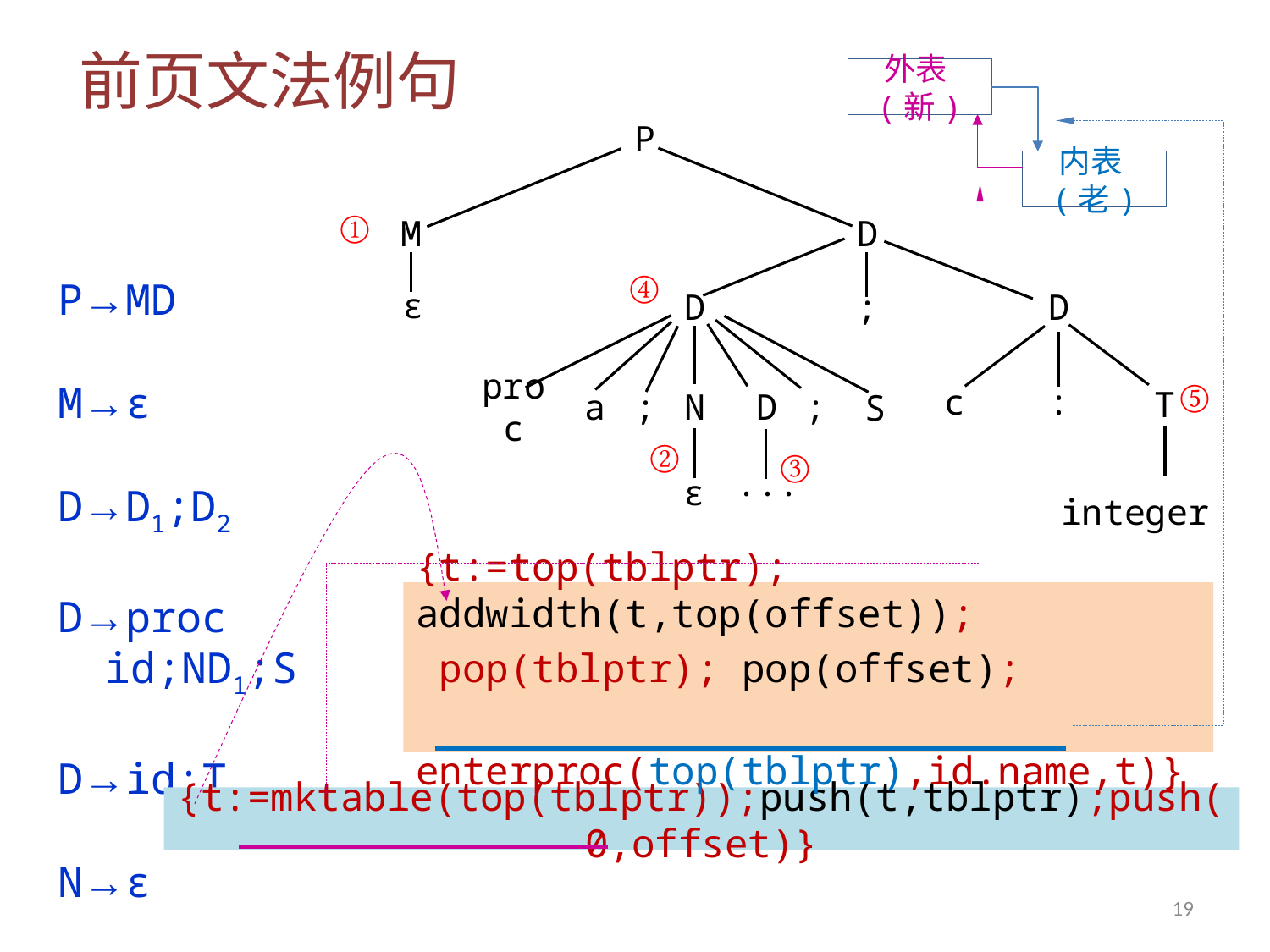

# 前页文法例句
外表(新)

内表(老)

P
M
D
ε
D
;
D
c
:
T
proc
a
;
N
D
;
S
...
ε
integer
①
④
P→MD
M→ε
D→D1;D2
D→proc id;ND1;S
D→id:T
N→ε
⑤
②

③
{t:=top(tblptr); addwidth(t,top(offset));
 pop(tblptr); pop(offset);
 enterproc(top(tblptr),id.name,t)}
{t:=mktable(top(tblptr));push(t,tblptr);push(0,offset)}
19